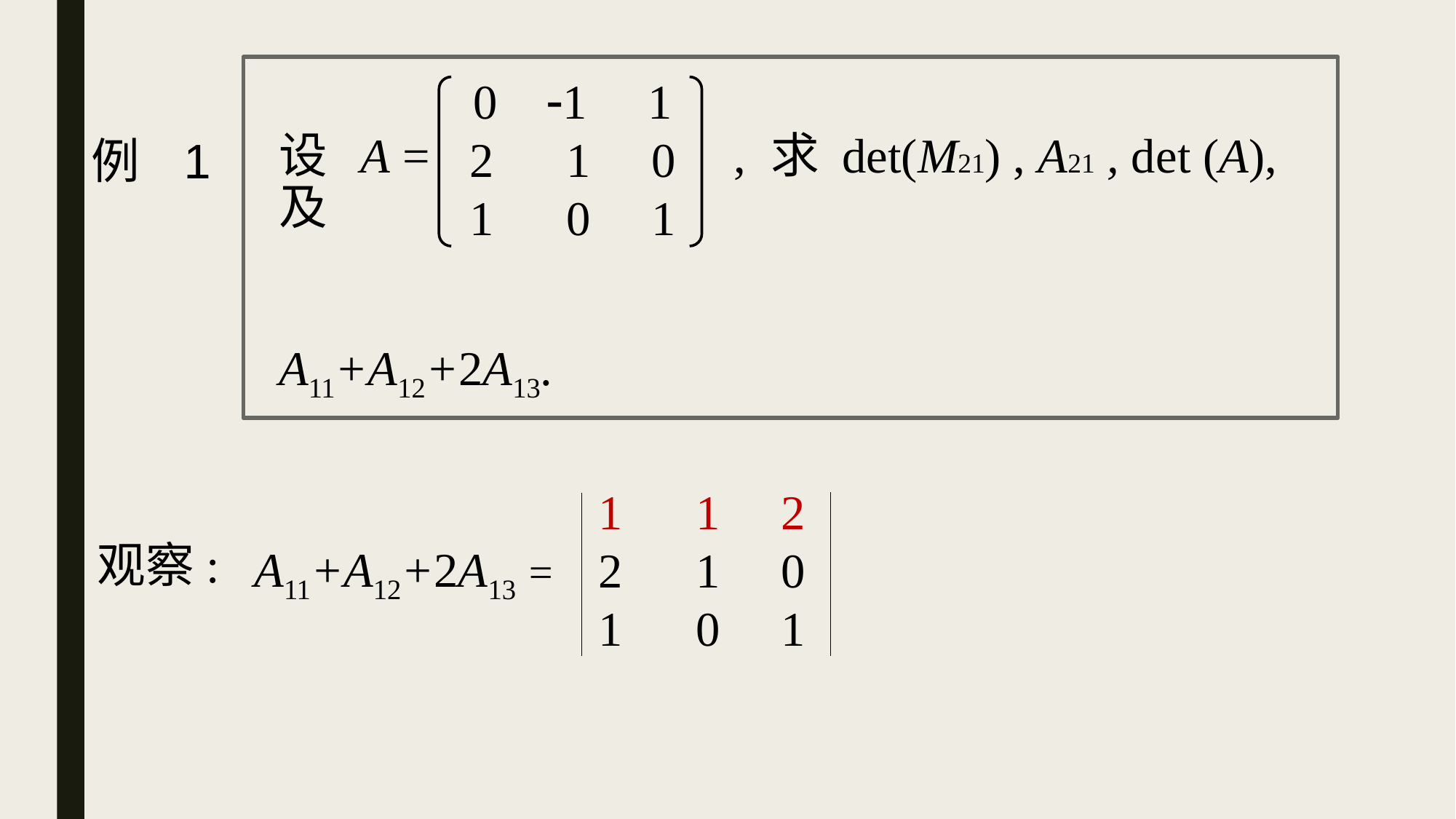

0    −1     1
2      1     0
1      0     1

例   1
# 设  A =                         , 求 det(M21) , A21 , det (A), 及 A11+A12+2A13.
1      1     2
2      1     0
1      0     1
观察:
A11+A12+2A13 =